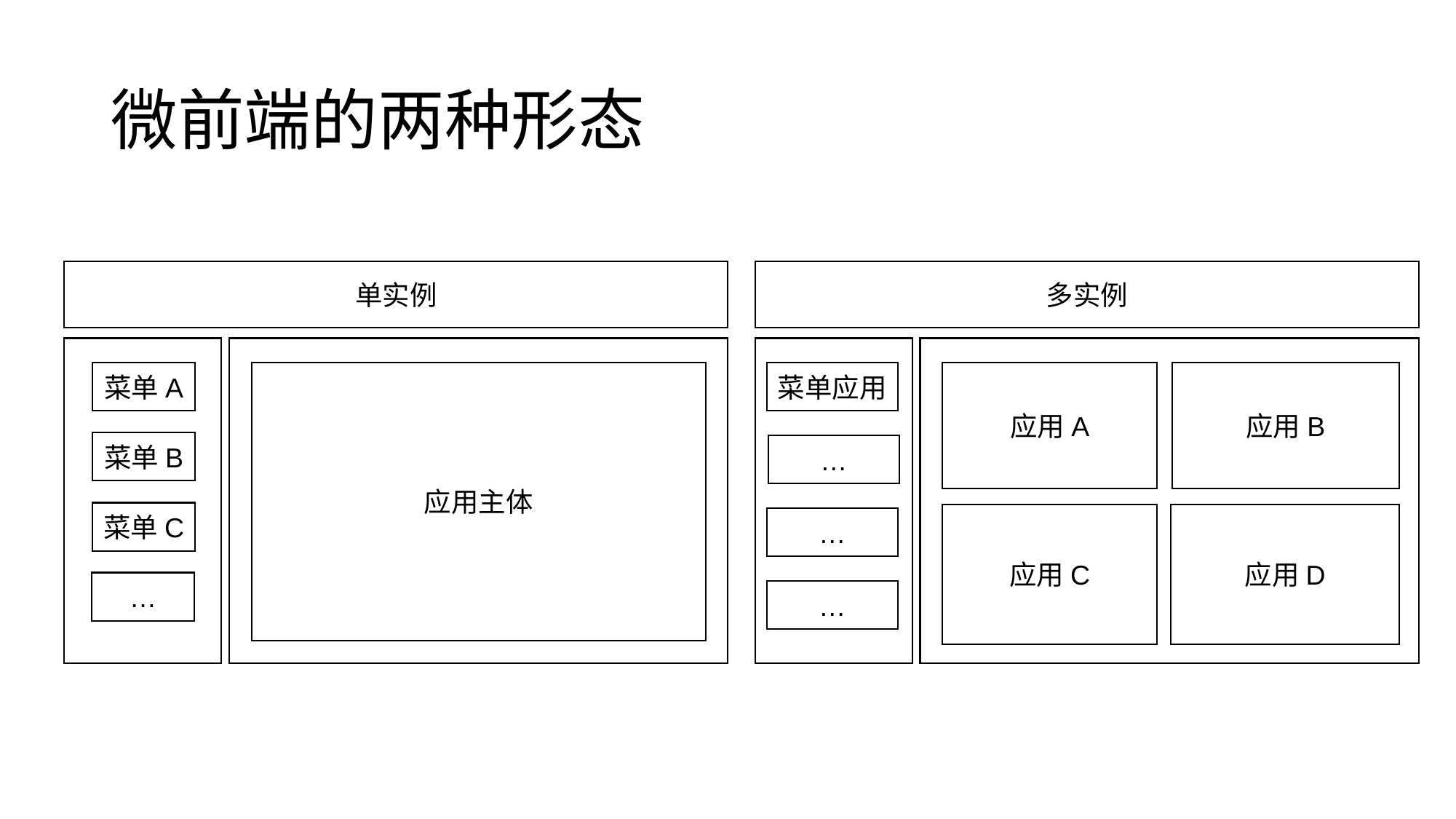

# 微前端的两种形态
单实例
多实例

菜单A
应用主体
菜单应用
应用A
应用B
菜单B
…
菜单C
应用D
应用C
…
…
…